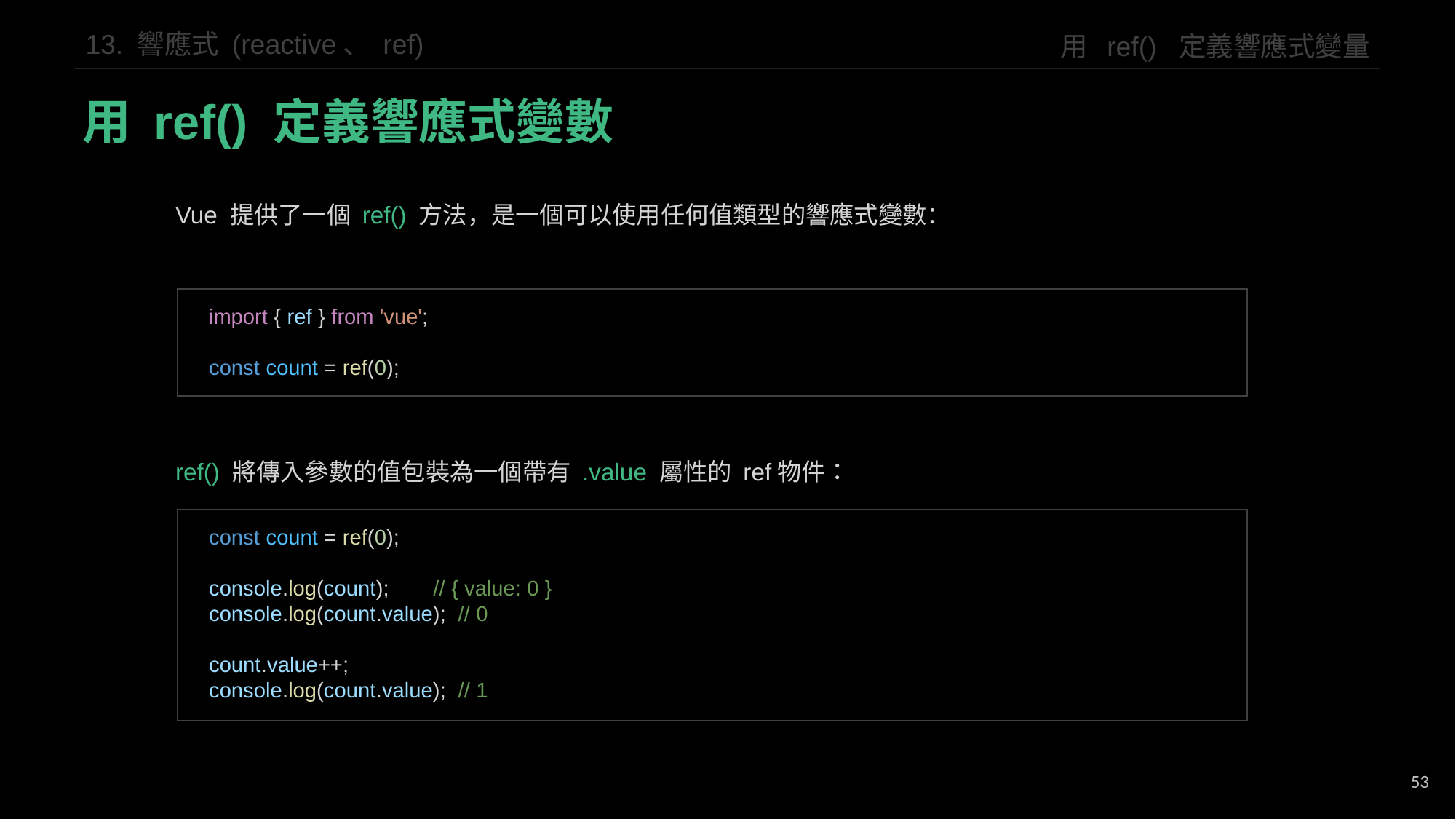

用  ref()  定義響應式變量
13. 響應式 (reactive、 ref)
用 ref() 定義響應式變數
Vue 提供了一個 ref() 方法，是一個可以使用任何值類型的響應式變數：

import { ref } from 'vue';
const count = ref(0);
ref() 將傳入參數的值包裝為一個帶有 .value 屬性的 ref物件：

const count = ref(0);
console.log(count);	 // { value: 0 }
console.log(count.value);  // 0
count.value++;
console.log(count.value);  // 1
53